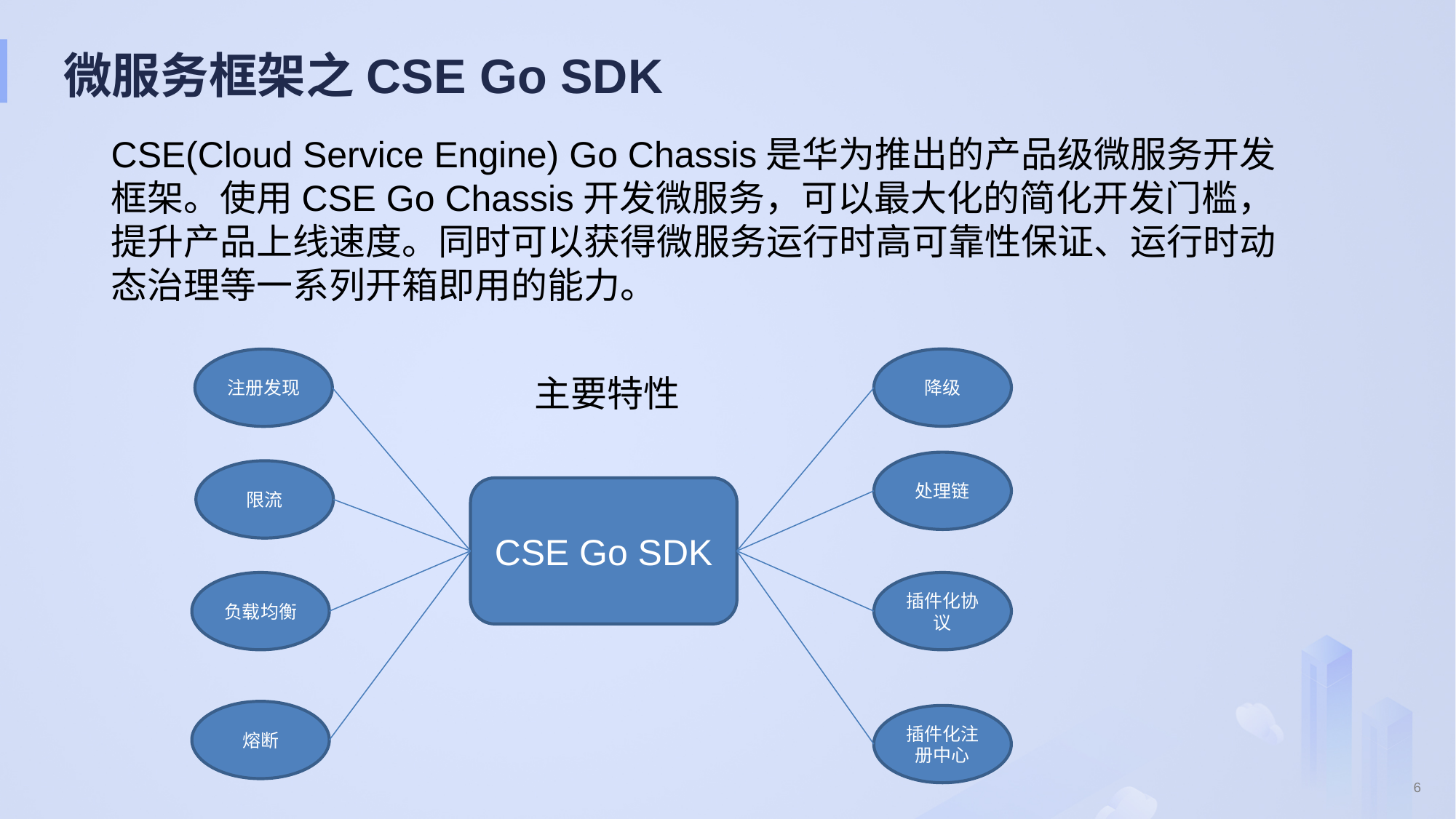

# 微服务框架之CSE Go SDK
CSE(Cloud Service Engine) Go Chassis是华为推出的产品级微服务开发框架。使用CSE Go Chassis开发微服务，可以最大化的简化开发门槛，提升产品上线速度。同时可以获得微服务运行时高可靠性保证、运行时动态治理等一系列开箱即用的能力。
降级
注册发现
主要特性
处理链
限流
CSE Go SDK
负载均衡
插件化协议
熔断
插件化注册中心